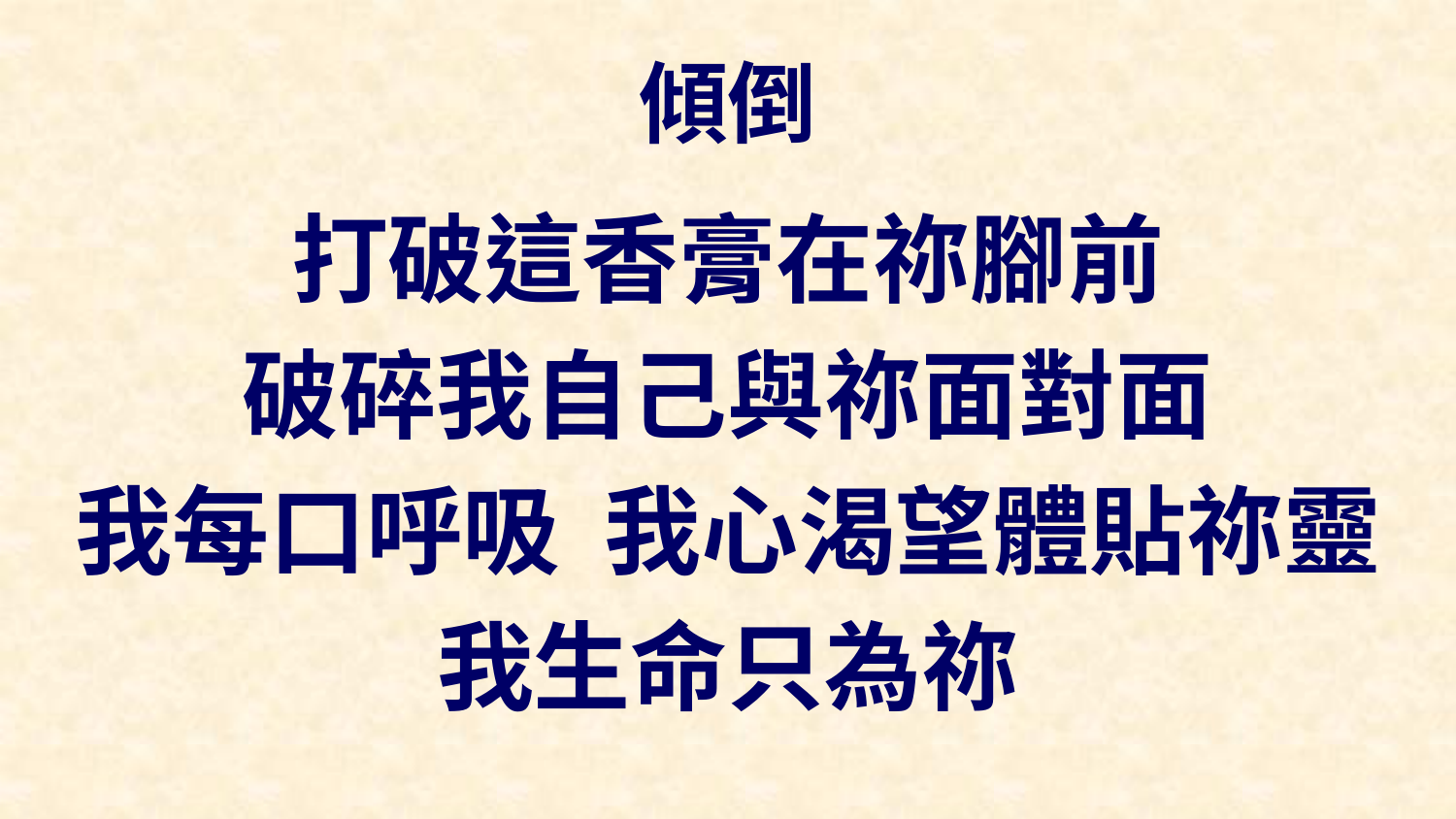

# 傾倒
打破這香膏在祢腳前
破碎我自己與祢面對面
我每口呼吸  我心渴望體貼祢靈
我生命只為祢